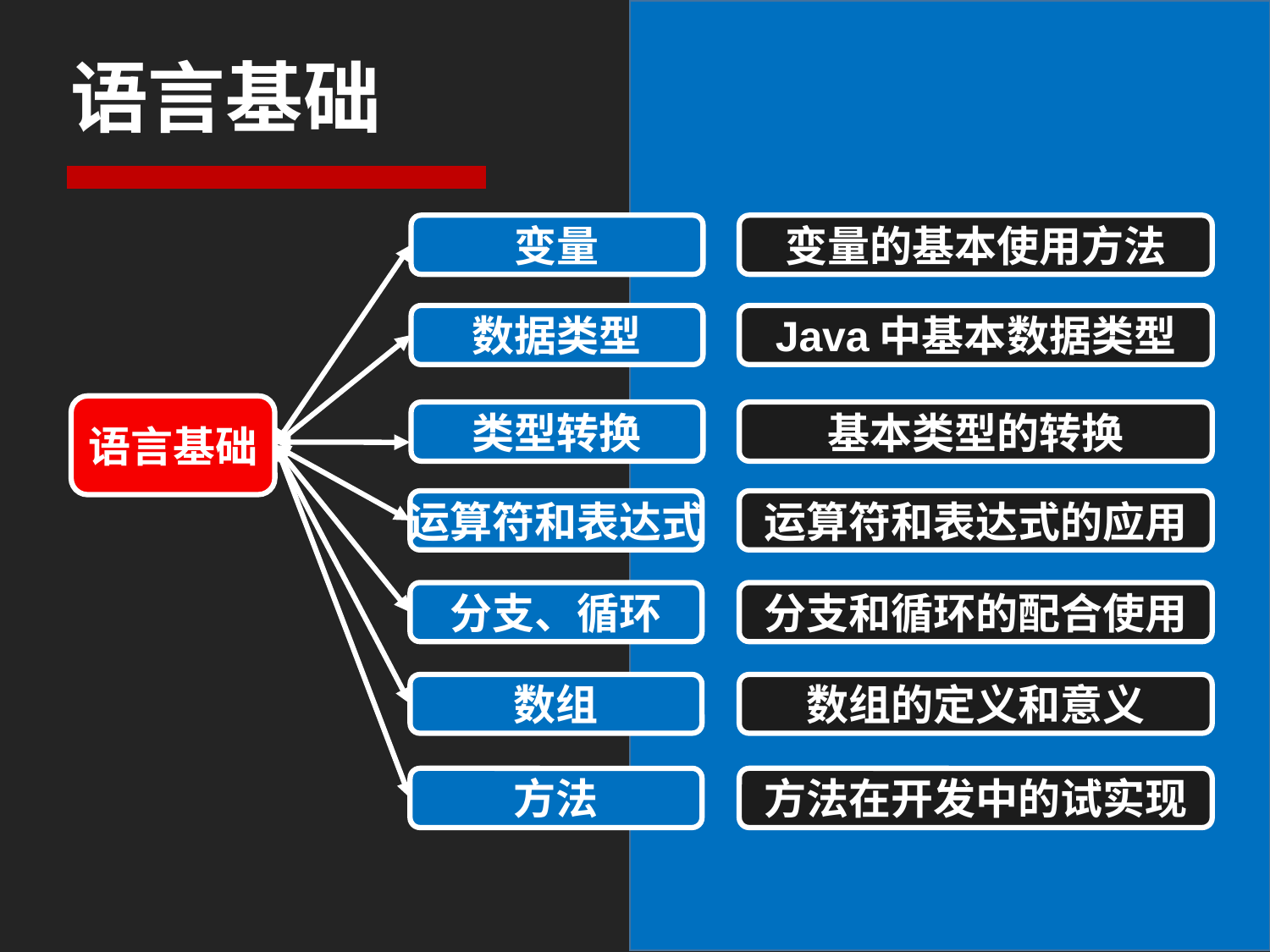

# 语言基础

变量
变量的基本使用方法
数据类型
Java中基本数据类型
语言基础
类型转换
基本类型的转换

运算符和表达式
运算符和表达式的应用
分支、循环
分支和循环的配合使用
数组
数组的定义和意义
方法
方法在开发中的试实现